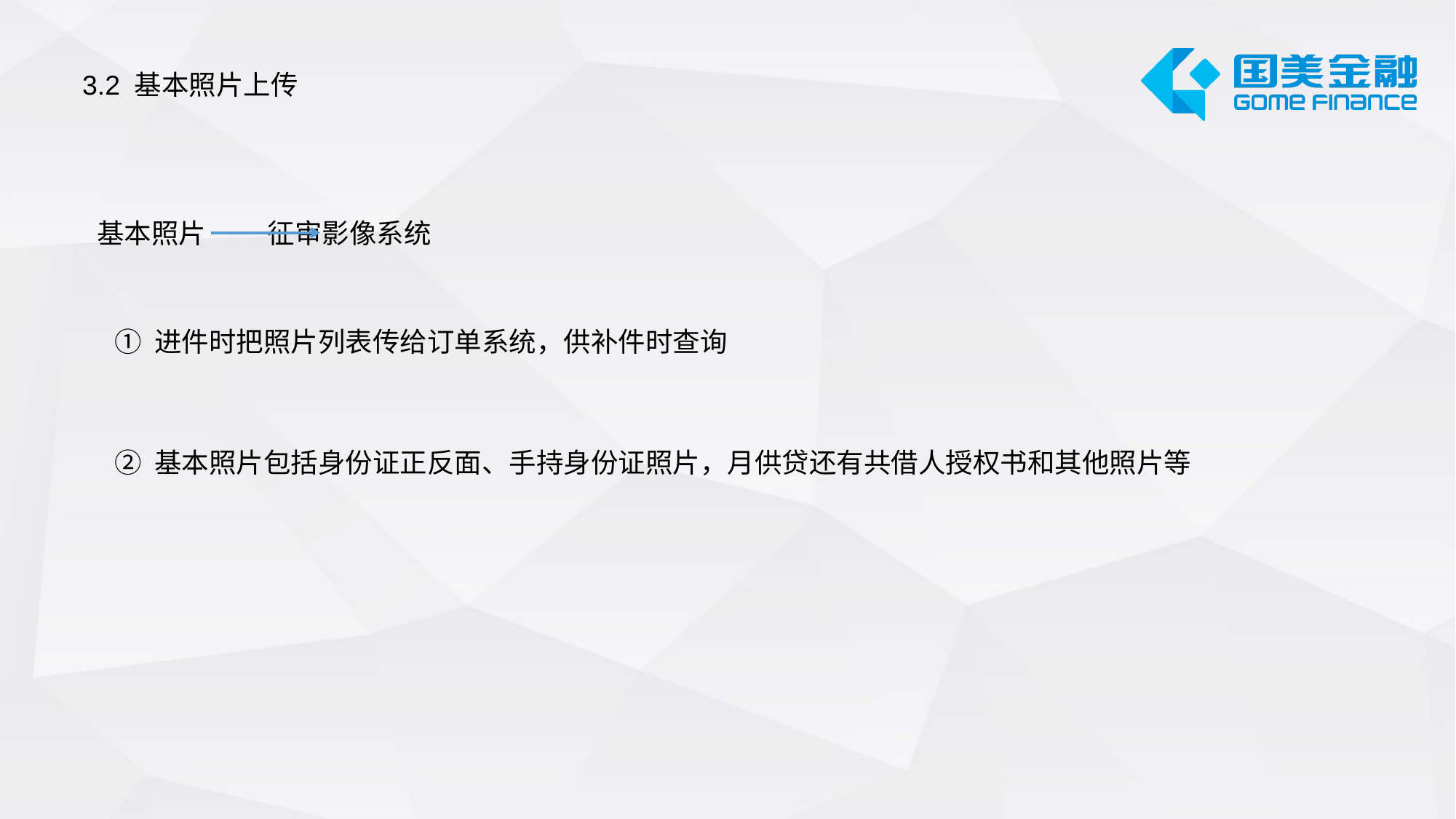

3.2 基本照片上传
基本照片          征审影像系统
① 进件时把照片列表传给订单系统，供补件时查询
② 基本照片包括身份证正反面、手持身份证照片，月供贷还有共借人授权书和其他照片等